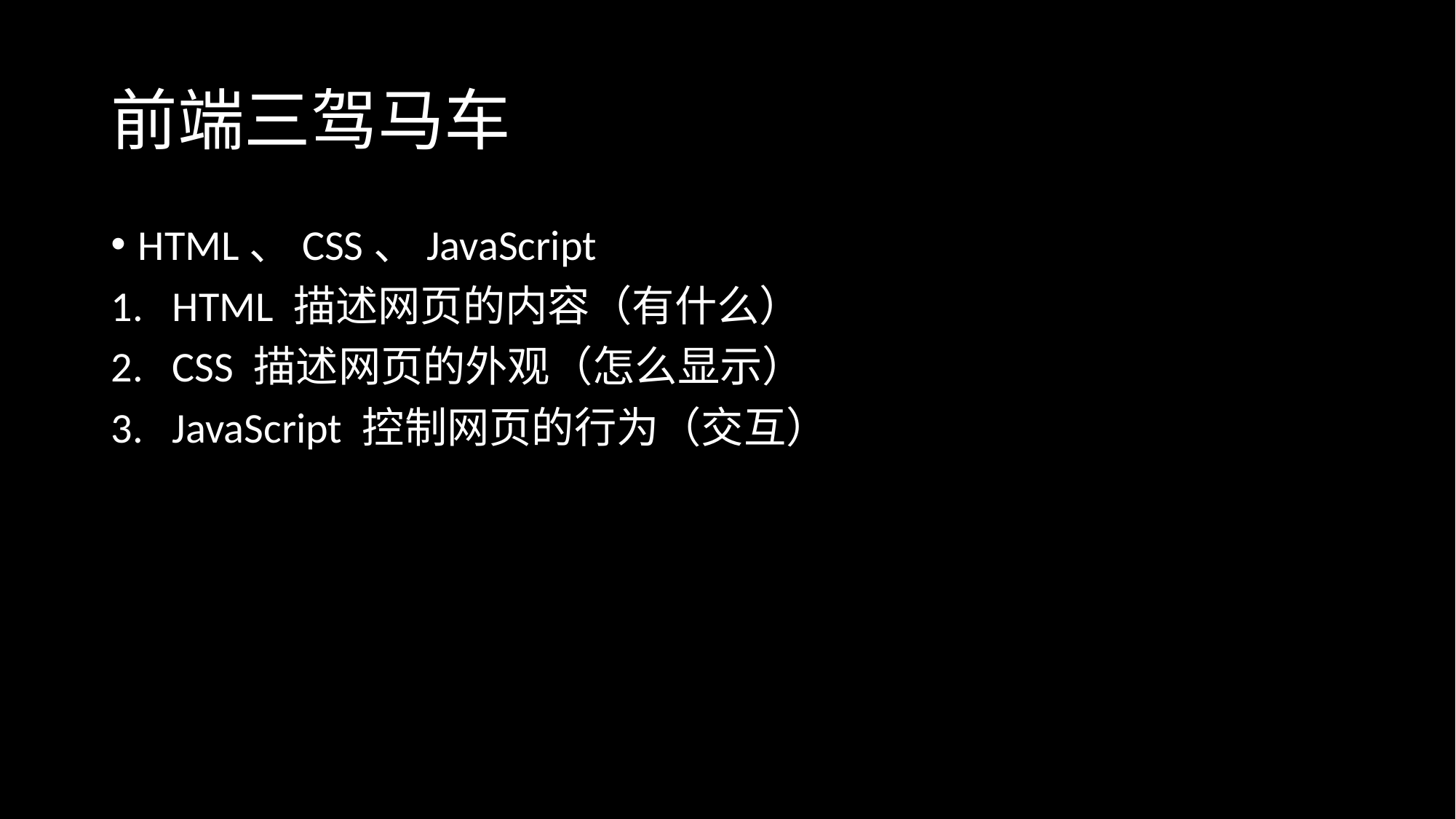

# 前端三驾马车
HTML、CSS、JavaScript
HTML 描述网页的内容（有什么）
CSS 描述网页的外观（怎么显示）
JavaScript 控制网页的行为（交互）